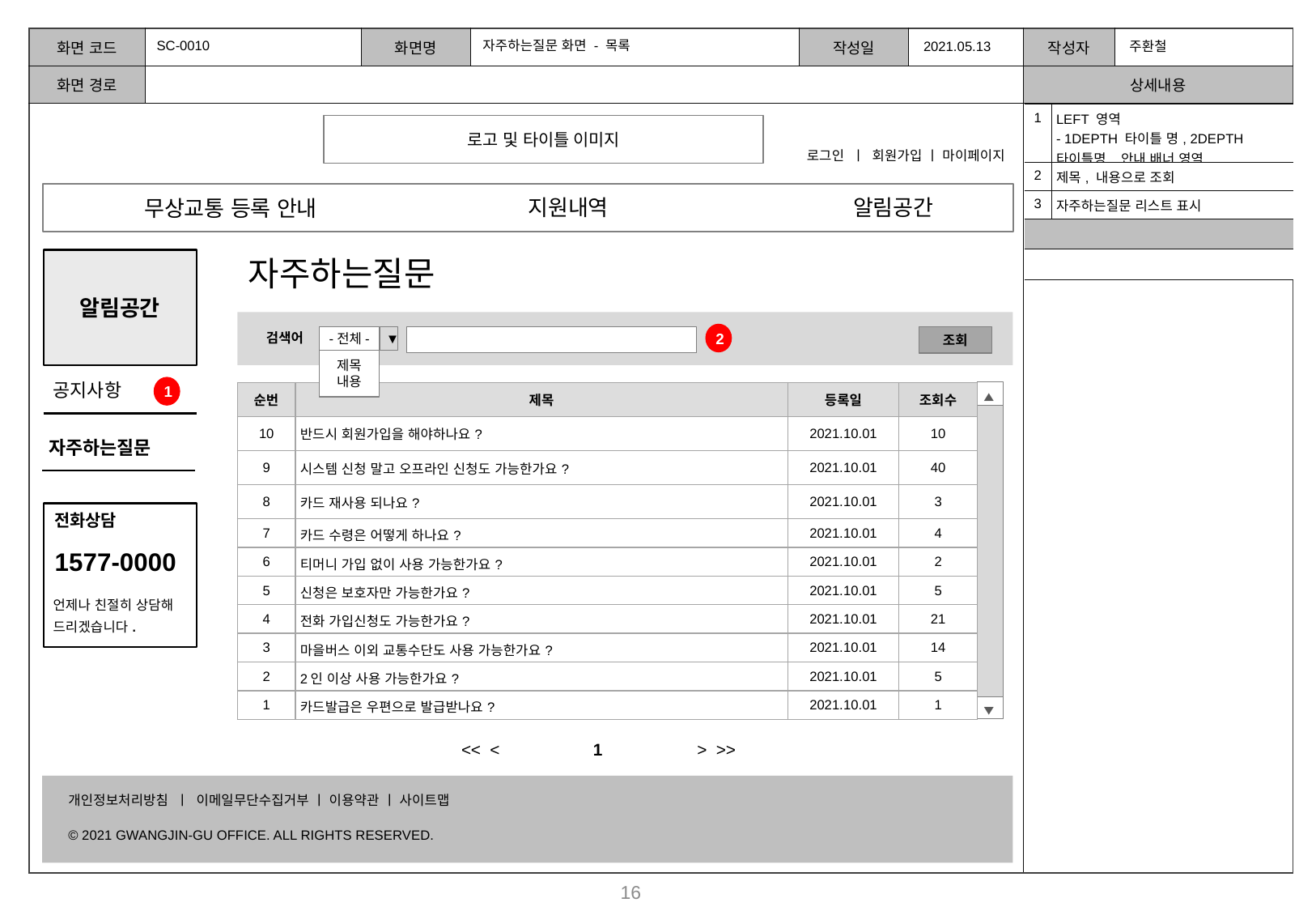

SC-0010
자주하는질문 화면 - 목록
2021.05.13
주환철
| 1 | LEFT 영역 - 1DEPTH 타이틀 명, 2DEPTH 타이틀명, 안내 배너 영역 |
| --- | --- |
| 2 | 제목, 내용으로 조회 |
| 3 | 자주하는질문 리스트 표시 |
|  |  |
|  |  |
로고 및 타이틀 이미지
로그인  ㅣ  회원가입 ㅣ 마이페이지

지원내역
알림공간
무상교통 등록 안내
자주하는질문
알림공간

2
검색어

-전체-
▼
2
조회
제목
내용
공지사항
1
◀

▶
| 순번 | 제목 | 등록일 | 조회수 |
| --- | --- | --- | --- |
| 10 | 반드시 회원가입을 해야하나요? | 2021.10.01 | 10 |
| 9 | 시스템 신청 말고 오프라인 신청도 가능한가요? | 2021.10.01 | 40 |
| 8 | 카드 재사용 되나요? | 2021.10.01 | 3 |
| 7 | 카드 수령은 어떻게 하나요? | 2021.10.01 | 4 |
| 6 | 티머니 가입 없이 사용 가능한가요? | 2021.10.01 | 2 |
| 5 | 신청은 보호자만 가능한가요? | 2021.10.01 | 5 |
| 4 | 전화 가입신청도 가능한가요? | 2021.10.01 | 21 |
| 3 | 마을버스 이외 교통수단도 사용 가능한가요? | 2021.10.01 | 14 |
| 2 | 2인 이상 사용 가능한가요? | 2021.10.01 | 5 |
| 1 | 카드발급은 우편으로 발급받나요? | 2021.10.01 | 1 |
자주하는질문

전화상담
1577-0000
언제나 친절히 상담해
드리겠습니다.
1
<<  <
 >  >>

개인정보처리방침  ㅣ  이메일무단수집거부 ㅣ 이용약관 ㅣ 사이트맵
© 2021 GWANGJIN-GU OFFICE. ALL RIGHTS RESERVED.